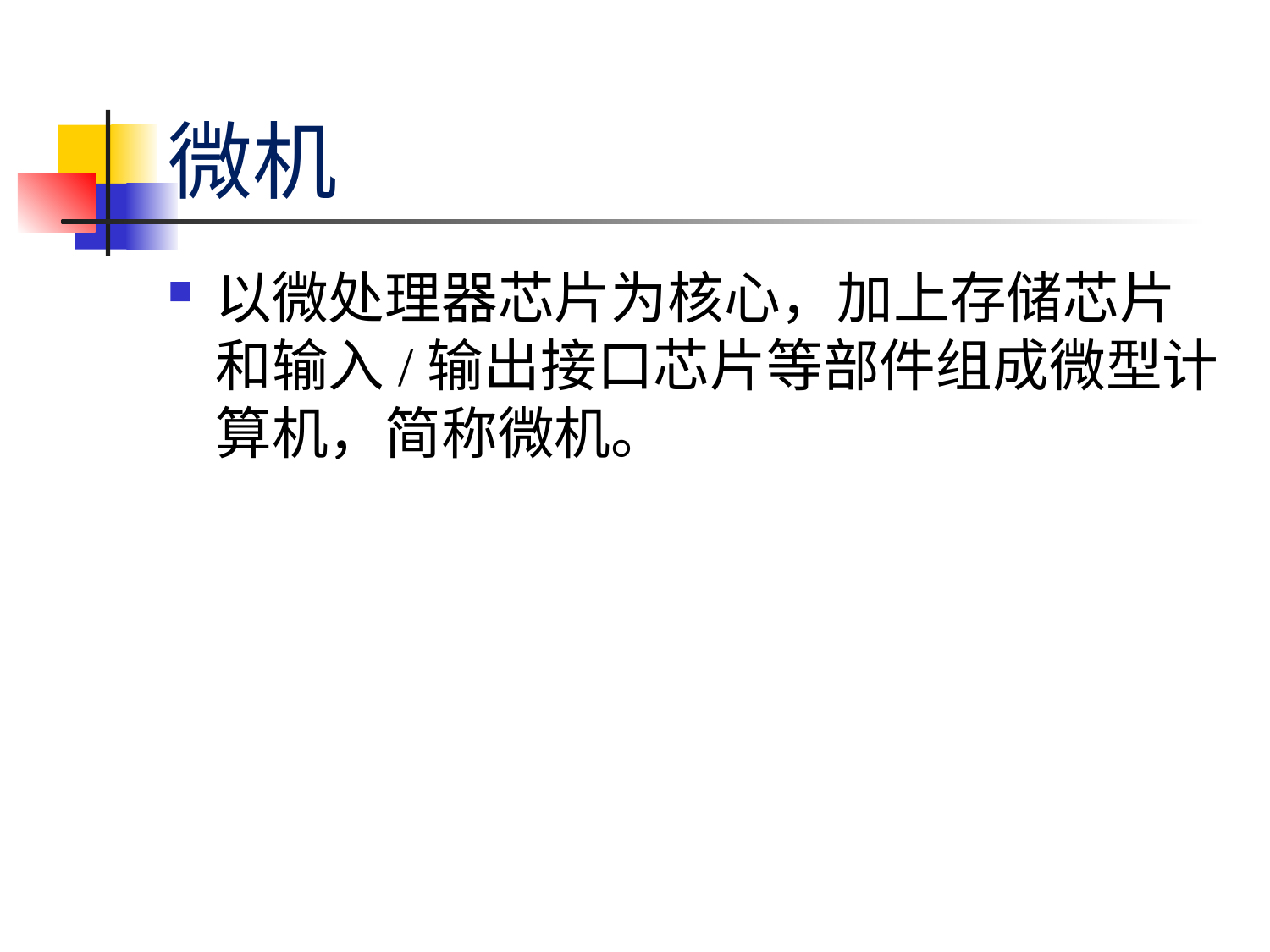

# 微机
以微处理器芯片为核心，加上存储芯片和输入/输出接口芯片等部件组成微型计算机，简称微机。